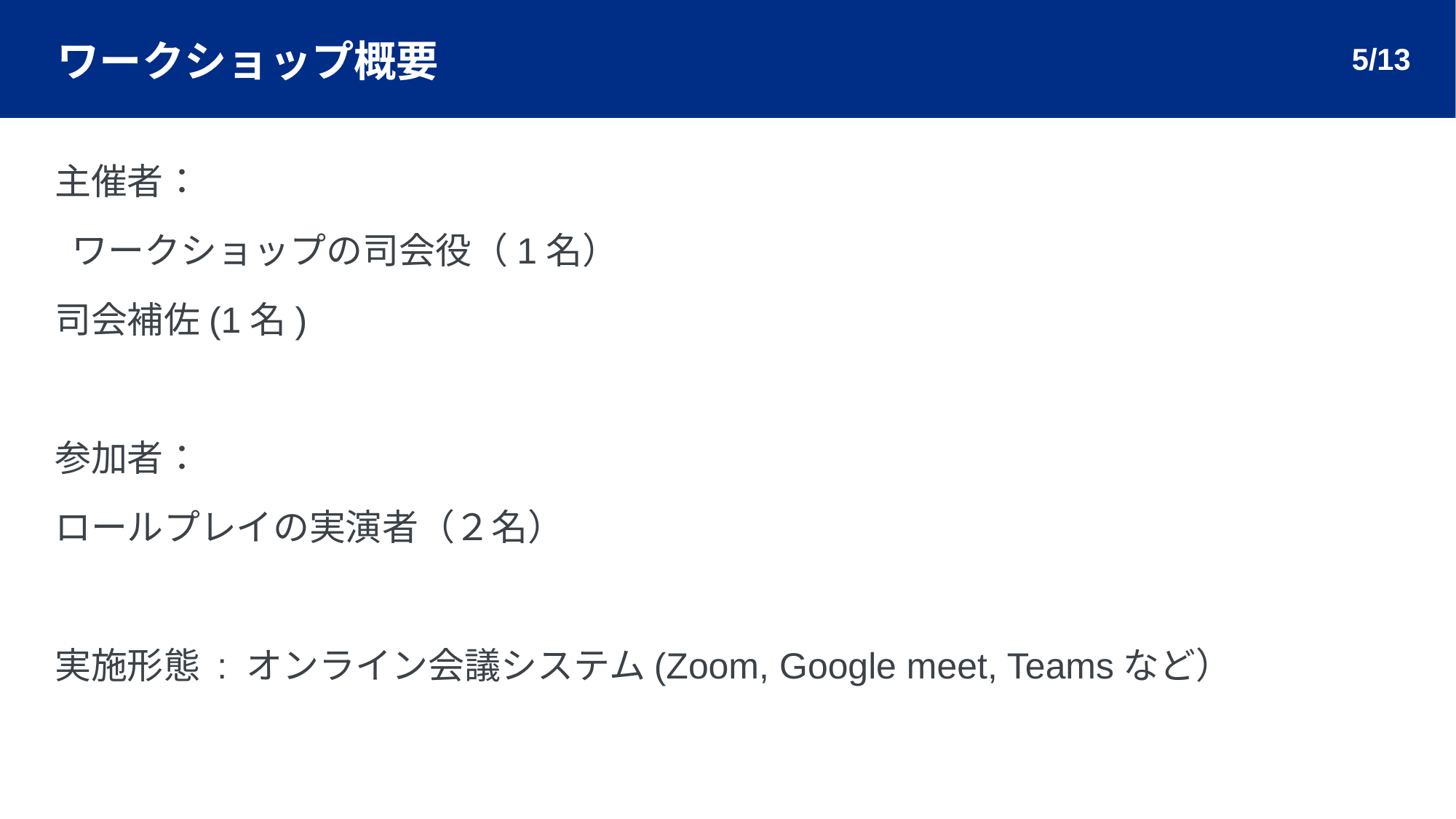

5/13
# ワークショップ概要
主催者：
 ワークショップの司会役（1名）
司会補佐(1名)

参加者：
ロールプレイの実演者（２名）

実施形態 : オンライン会議システム(Zoom, Google meet, Teamsなど）